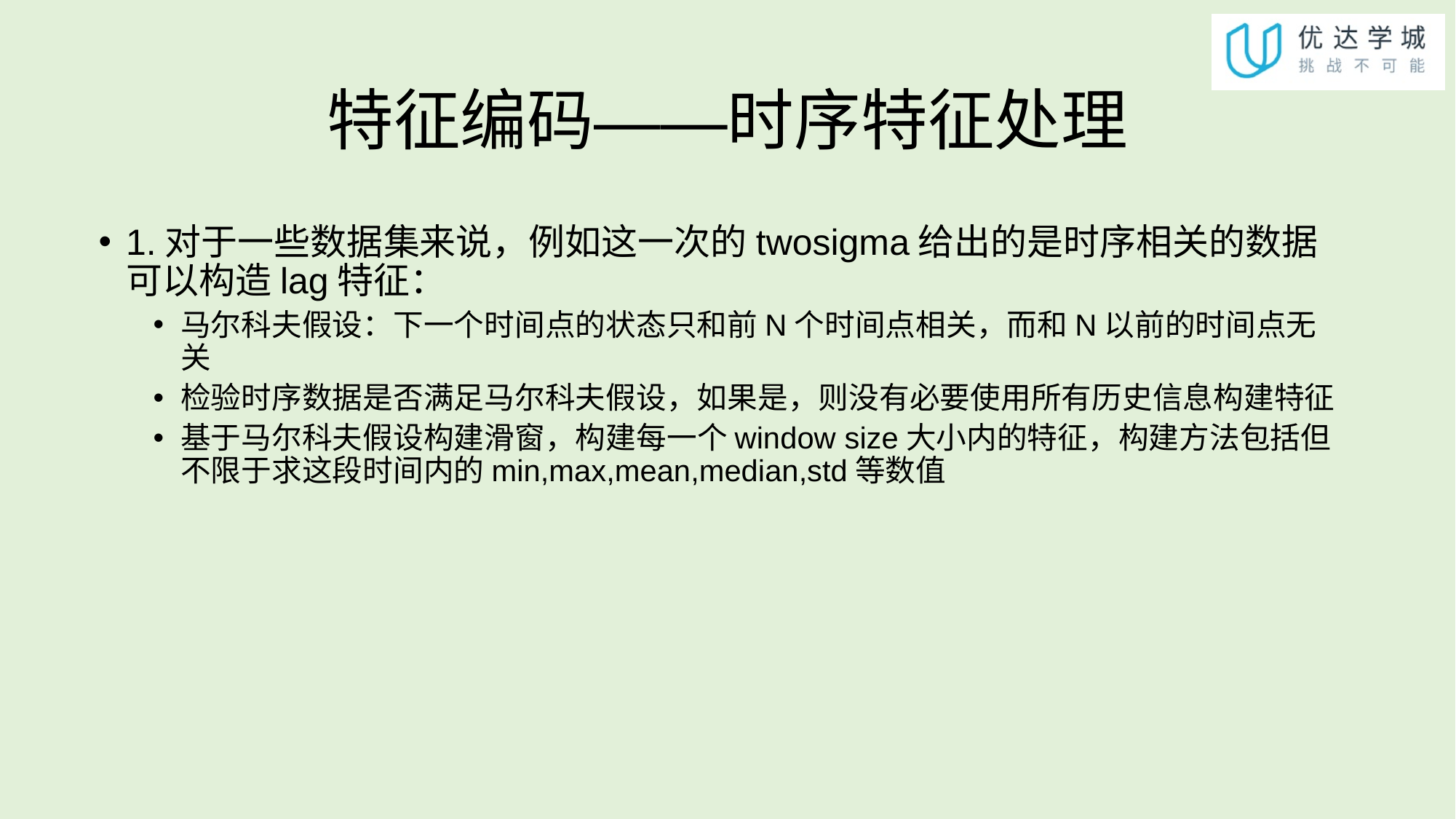

# 特征编码——时序特征处理
1.对于一些数据集来说，例如这一次的twosigma给出的是时序相关的数据可以构造lag特征：
马尔科夫假设：下一个时间点的状态只和前N个时间点相关，而和N以前的时间点无关
检验时序数据是否满足马尔科夫假设，如果是，则没有必要使用所有历史信息构建特征
基于马尔科夫假设构建滑窗，构建每一个window size大小内的特征，构建方法包括但不限于求这段时间内的min,max,mean,median,std等数值